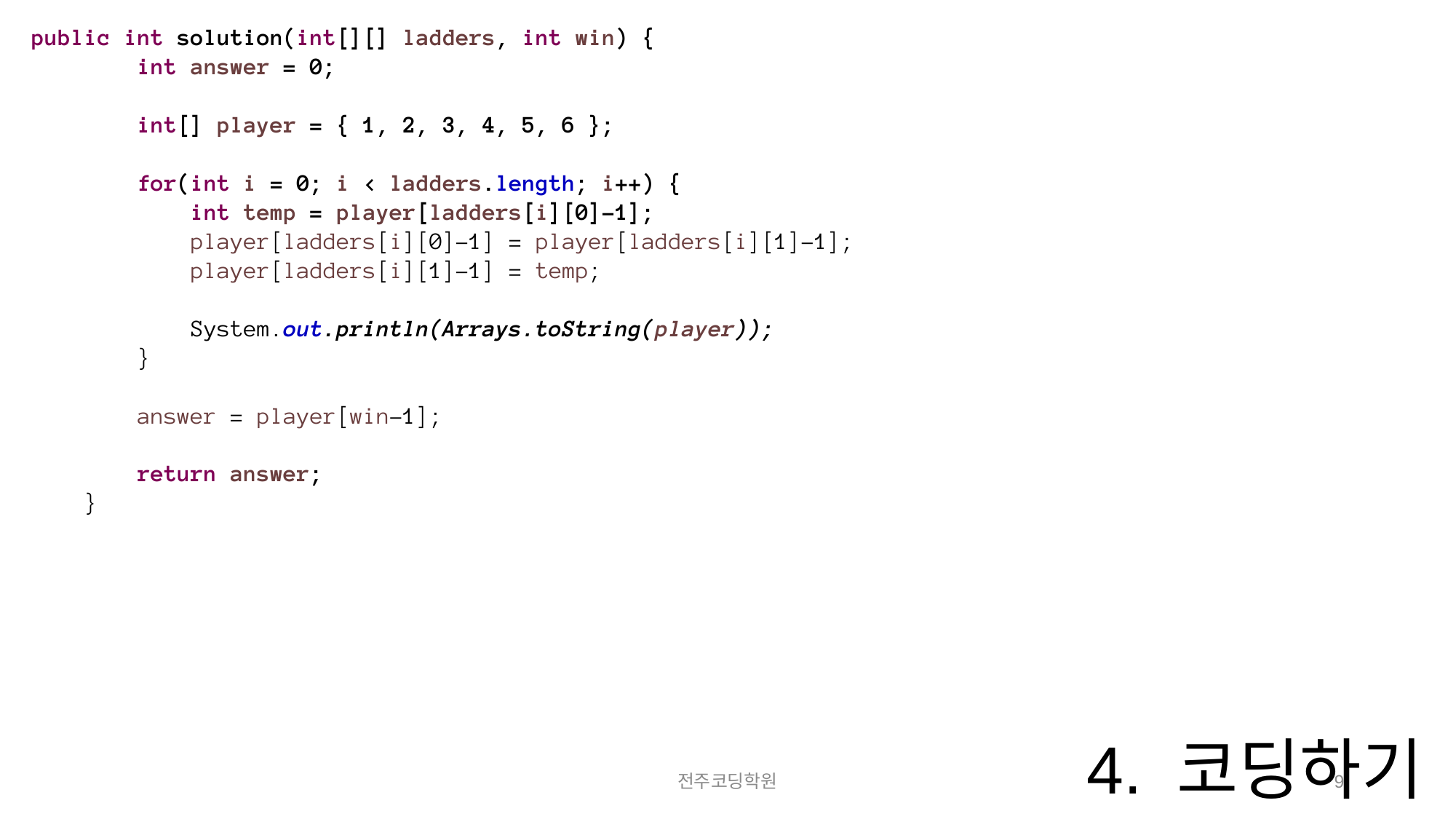

public int solution(int[][] ladders, int win) {
        int answer = 0;

        int[] player = { 1, 2, 3, 4, 5, 6 };

        for(int i = 0; i < ladders.length; i++) {
            int temp = player[ladders[i][0]-1];
            player[ladders[i][0]-1] = player[ladders[i][1]-1];
            player[ladders[i][1]-1] = temp;

            System.out.println(Arrays.toString(player));
        }

        answer = player[win-1];

        return answer;
    }

# 4. 코딩하기
전주코딩학원
9